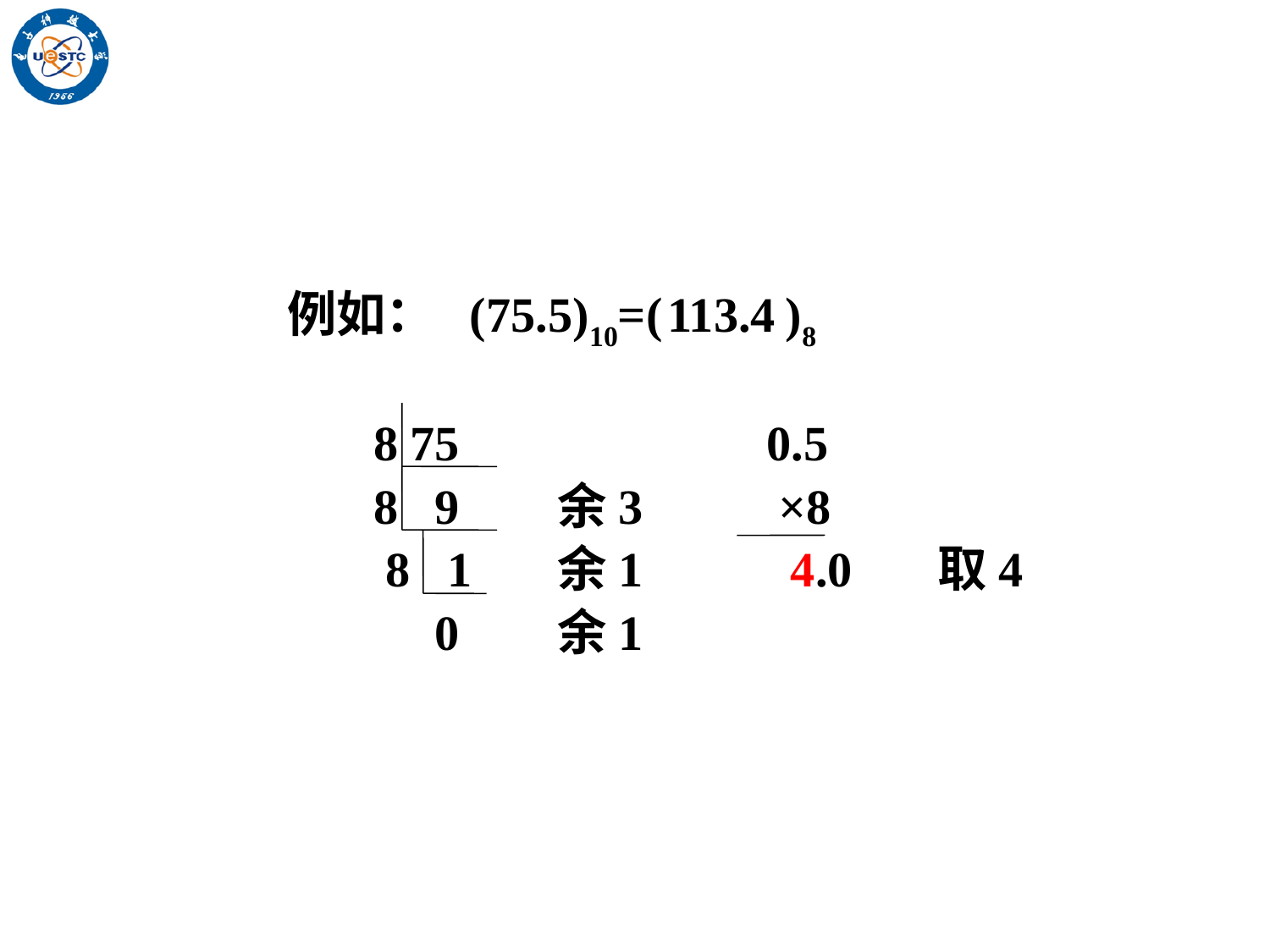

例如：  (75.5)10=(          )8

       8 75                         0.5
       8   9       余3           ×8
        8   1      余1            4.0      取4
            0       余1

113.4